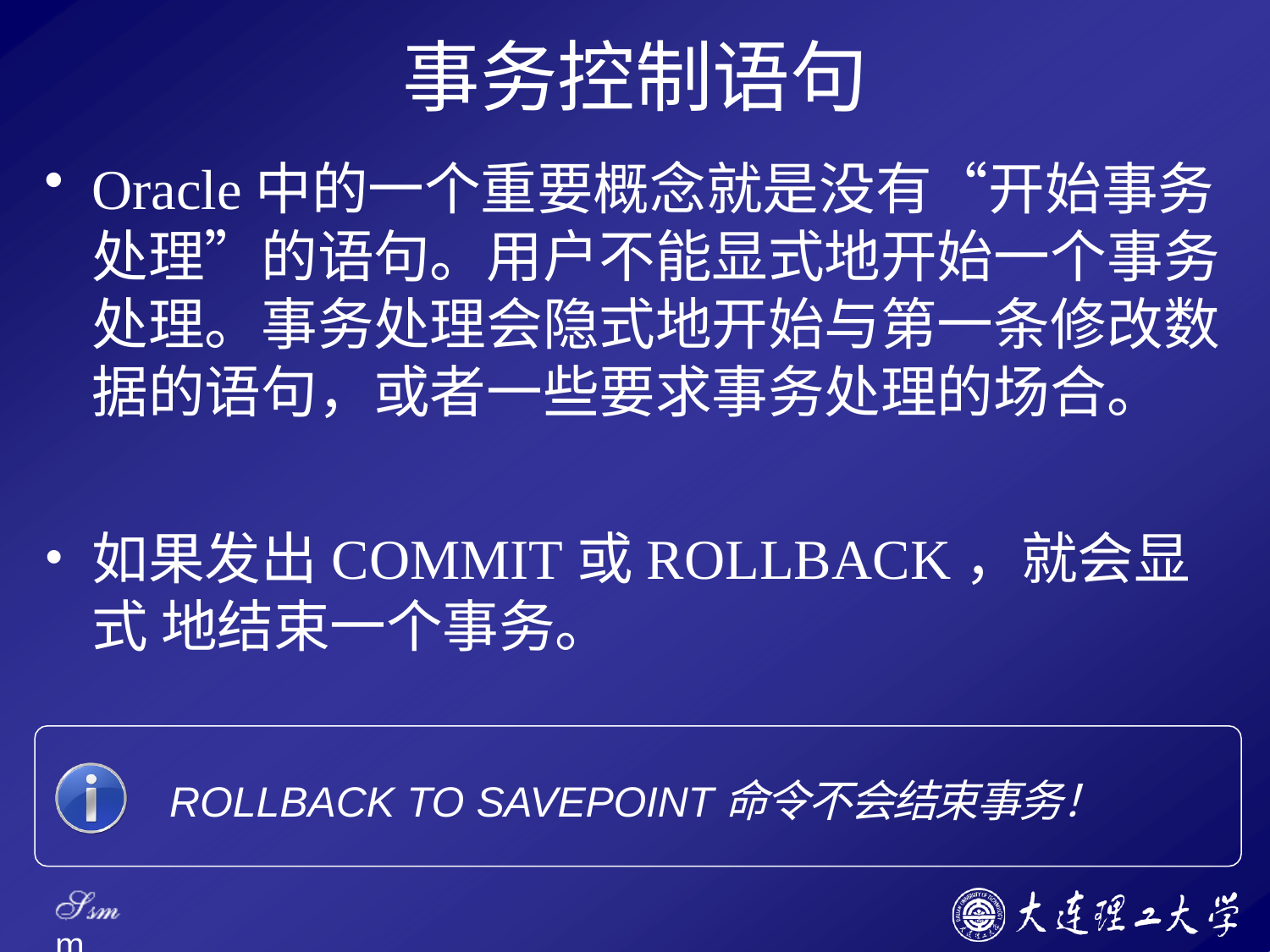

# 事务控制语句
Oracle中的一个重要概念就是没有“开始事务 处理”的语句。用户不能显式地开始一个事务 处理。事务处理会隐式地开始与第一条修改数 据的语句，或者一些要求事务处理的场合。

如果发出COMMIT或ROLLBACK，就会显式 地结束一个事务。

ROLLBACK TO SAVEPOINT命令不会结束事务！

Ssm